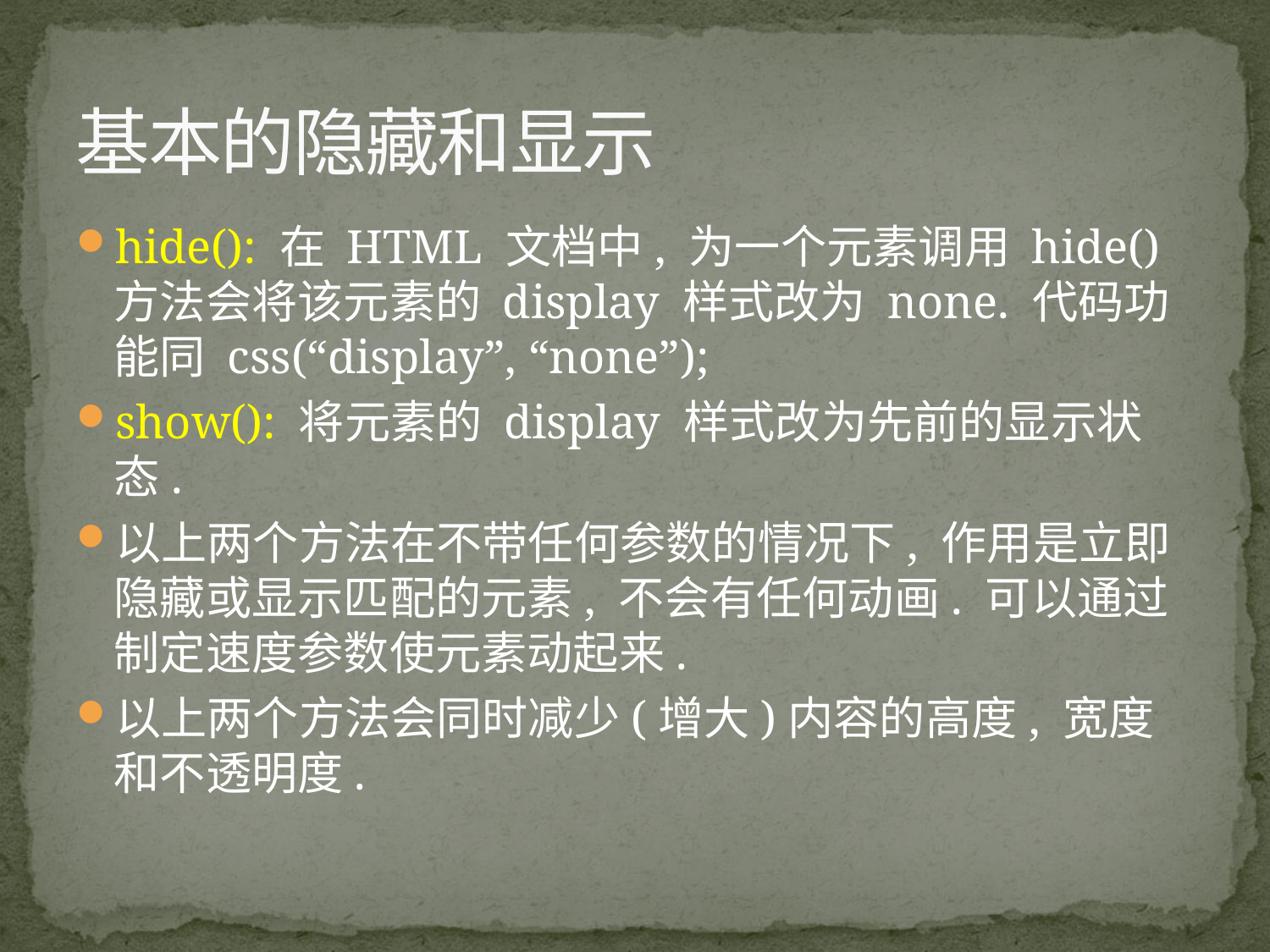

# 基本的隐藏和显示
hide(): 在 HTML 文档中, 为一个元素调用 hide() 方法会将该元素的 display 样式改为 none. 代码功能同 css(“display”, “none”);
show(): 将元素的 display 样式改为先前的显示状态.
以上两个方法在不带任何参数的情况下, 作用是立即隐藏或显示匹配的元素, 不会有任何动画. 可以通过制定速度参数使元素动起来.
以上两个方法会同时减少(增大)内容的高度, 宽度和不透明度.